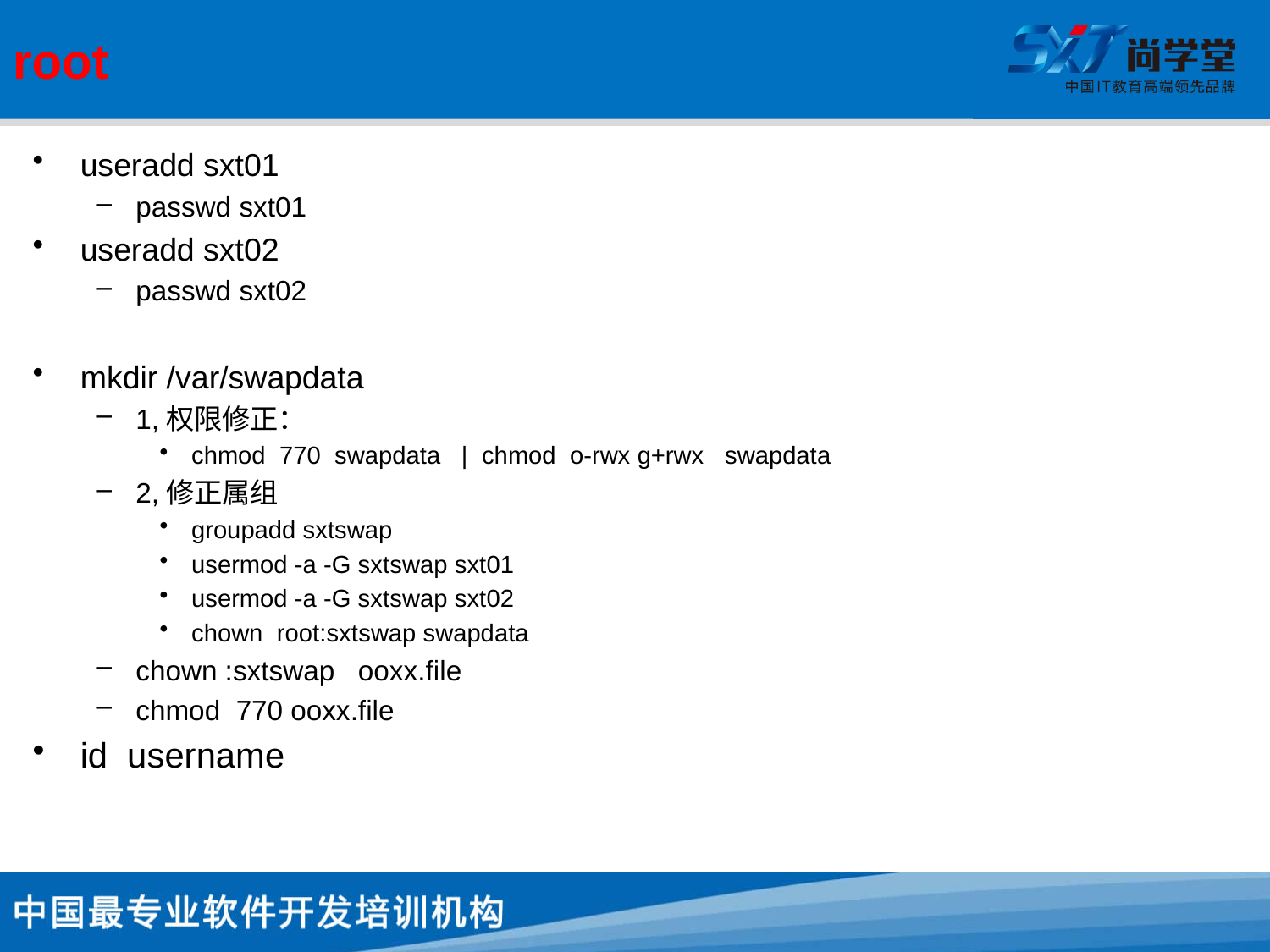

# root
useradd sxt01
passwd sxt01
useradd sxt02
passwd sxt02

mkdir /var/swapdata
1,权限修正：
chmod  770  swapdata   |  chmod  o-rwx g+rwx   swapdata
2,修正属组
groupadd sxtswap
usermod -a -G sxtswap sxt01
usermod -a -G sxtswap sxt02
chown  root:sxtswap swapdata
chown :sxtswap   ooxx.file
chmod  770 ooxx.file
id  username